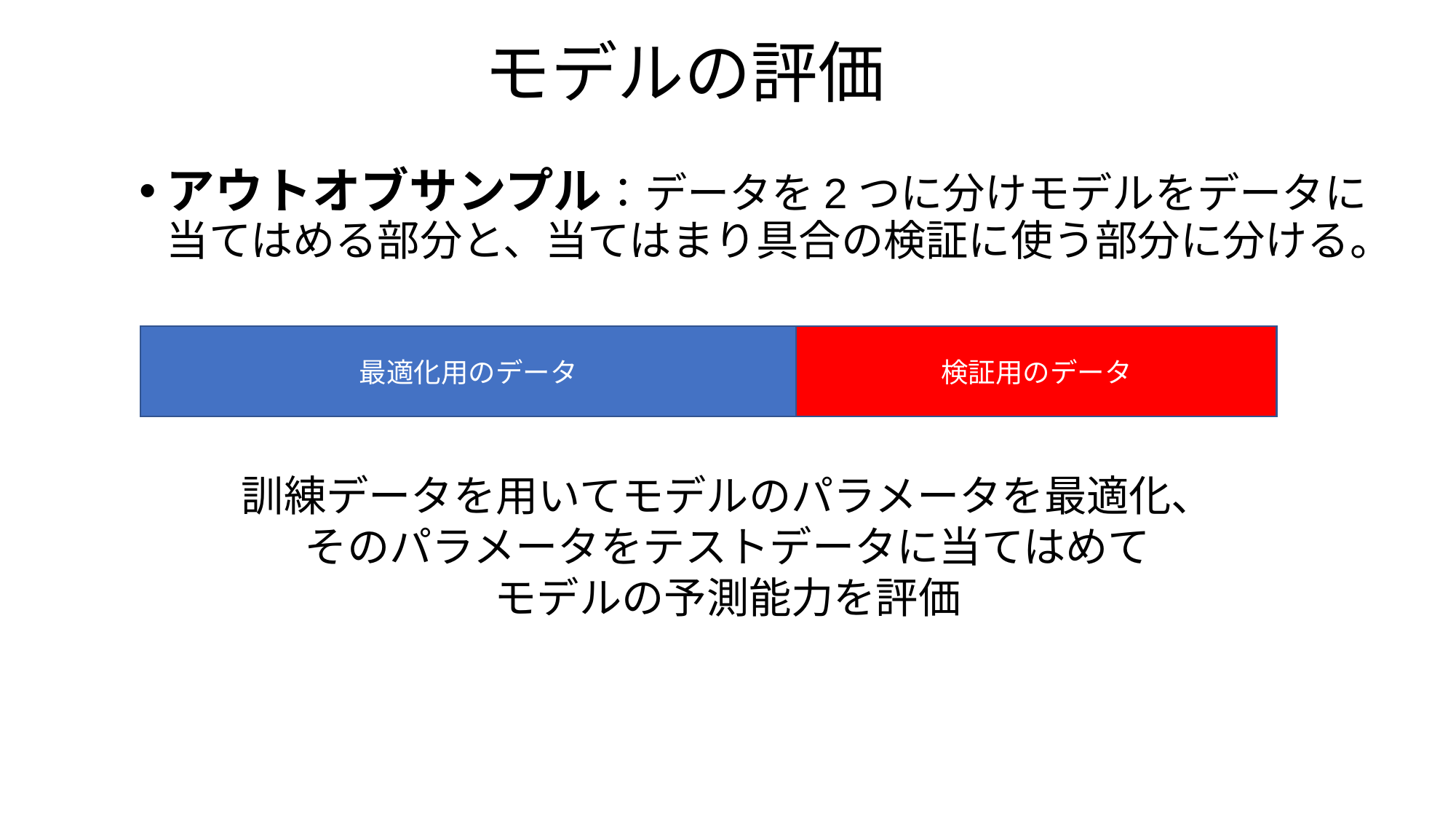

# モデルの評価
アウトオブサンプル：データを2つに分けモデルをデータに当てはめる部分と、当てはまり具合の検証に使う部分に分ける。
最適化用のデータ
検証用のデータ
訓練データを用いてモデルのパラメータを最適化、
そのパラメータをテストデータに当てはめて
モデルの予測能力を評価